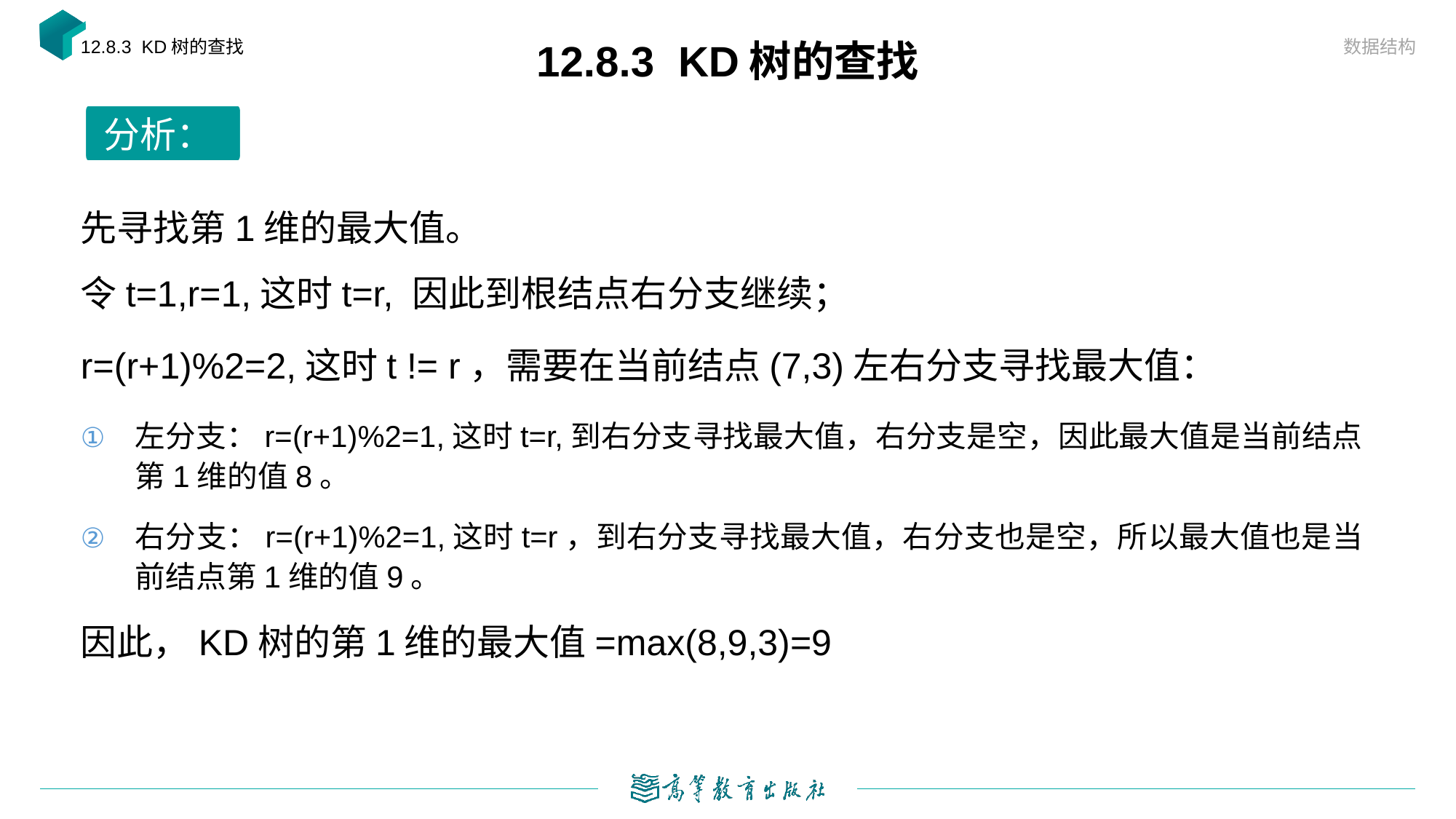

数据结构
# 12.8.3  KD树的查找
12.8.3  KD树的查找
分析：
先寻找第1维的最大值。
令t=1,r=1,这时t=r, 因此到根结点右分支继续；
r=(r+1)%2=2,这时t != r，需要在当前结点(7,3)左右分支寻找最大值：
左分支：r=(r+1)%2=1,这时t=r,到右分支寻找最大值，右分支是空，因此最大值是当前结点第1维的值8。
右分支：r=(r+1)%2=1,这时t=r，到右分支寻找最大值，右分支也是空，所以最大值也是当前结点第1维的值9。
因此，KD树的第1维的最大值=max(8,9,3)=9